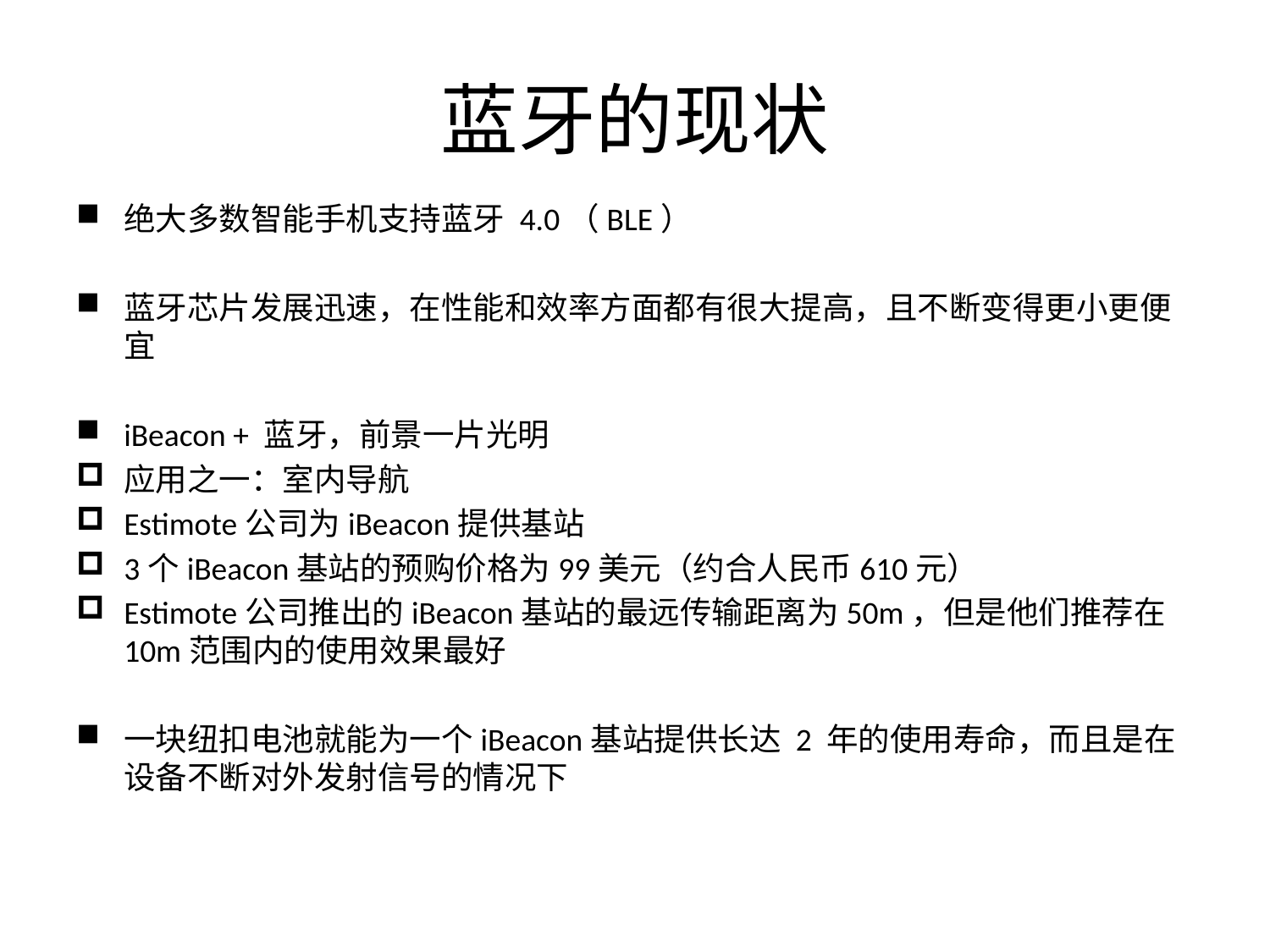

# 蓝牙的现状
绝大多数智能手机支持蓝牙 4.0（BLE）

蓝牙芯片发展迅速，在性能和效率方面都有很大提高，且不断变得更小更便宜

iBeacon + 蓝牙，前景一片光明
应用之一：室内导航
Estimote公司为iBeacon提供基站
3个iBeacon基站的预购价格为99美元（约合人民币610元）
Estimote公司推出的iBeacon基站的最远传输距离为50m，但是他们推荐在10m范围内的使用效果最好

一块纽扣电池就能为一个iBeacon基站提供长达 2 年的使用寿命，而且是在设备不断对外发射信号的情况下